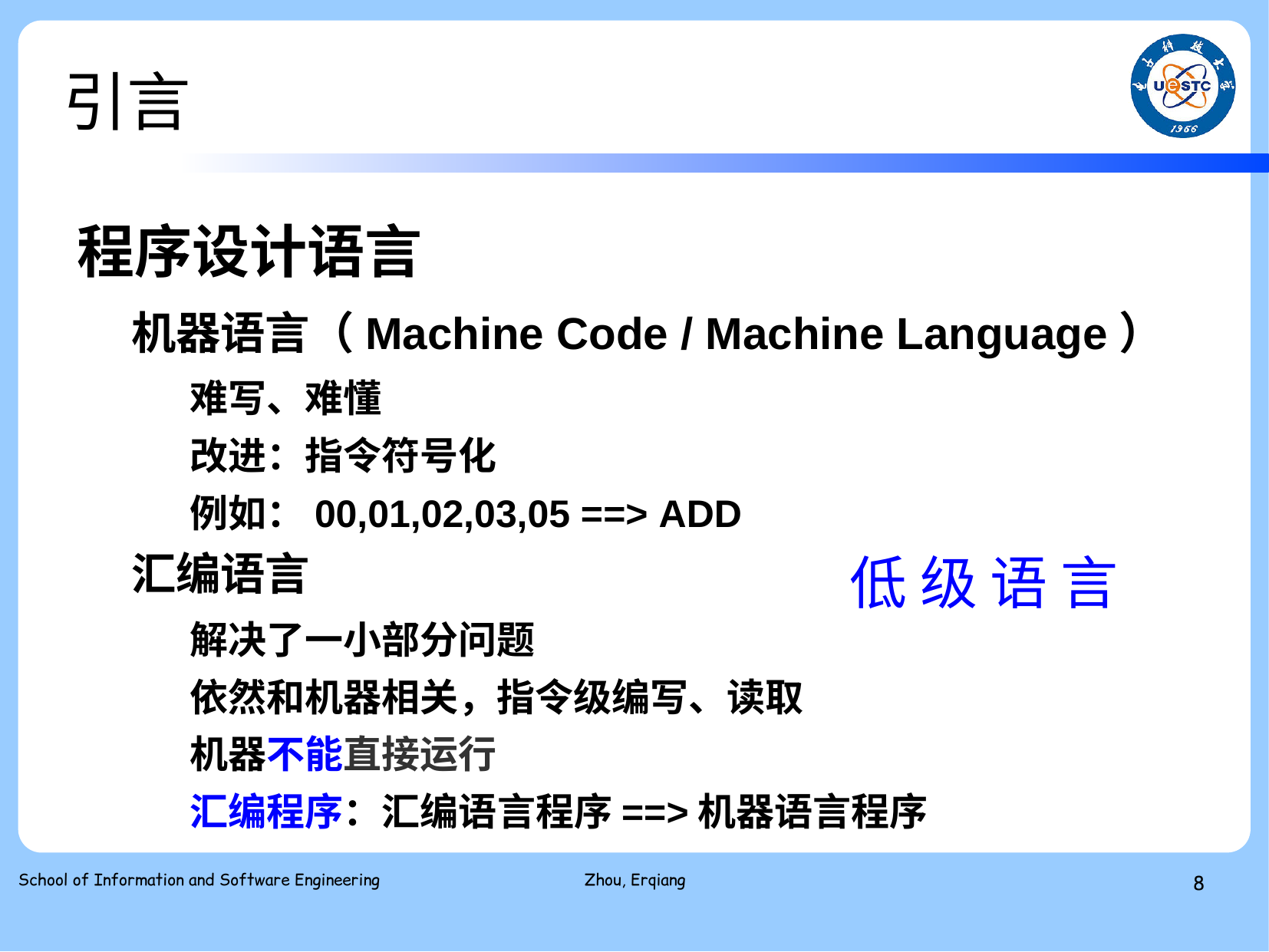

引言
程序设计语言
机器语言（Machine Code / Machine Language）
难写、难懂
改进：指令符号化
例如：00,01,02,03,05 ==> ADD
汇编语言
解决了一小部分问题
依然和机器相关，指令级编写、读取
机器不能直接运行
汇编程序：汇编语言程序==>机器语言程序
低 级 语 言
School of Information and Software Engineering
Zhou, Erqiang
8